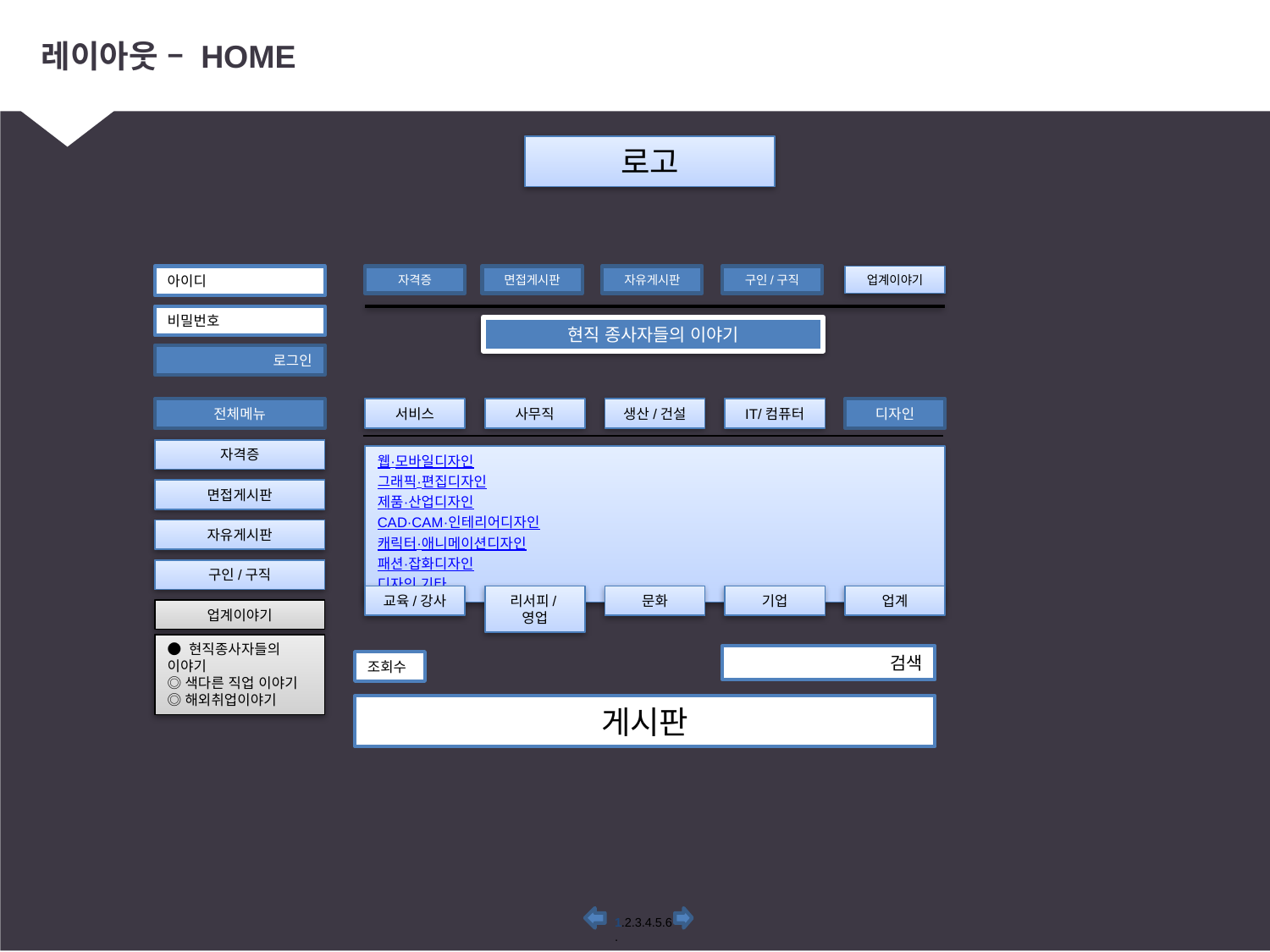

# 레이아웃 – HOME
로고
아이디
자격증
면접게시판
자유게시판
구인/구직
업계이야기
비밀번호
현직 종사자들의 이야기
로그인
전체메뉴
서비스
사무직
생산/건설
IT/컴퓨터
디자인
자격증
웹·모바일디자인
그래픽·편집디자인
제품·산업디자인
CAD·CAM·인테리어디자인
캐릭터·애니메이션디자인
패션·잡화디자인
디자인 기타
면접게시판
자유게시판
구인/구직
교육/강사
문화
기업
업계
리서피/영업
업계이야기
● 현직종사자들의 이야기
◎색다른 직업 이야기
◎해외취업이야기
검색
조회수
게시판

1.2.3.4.5.6.